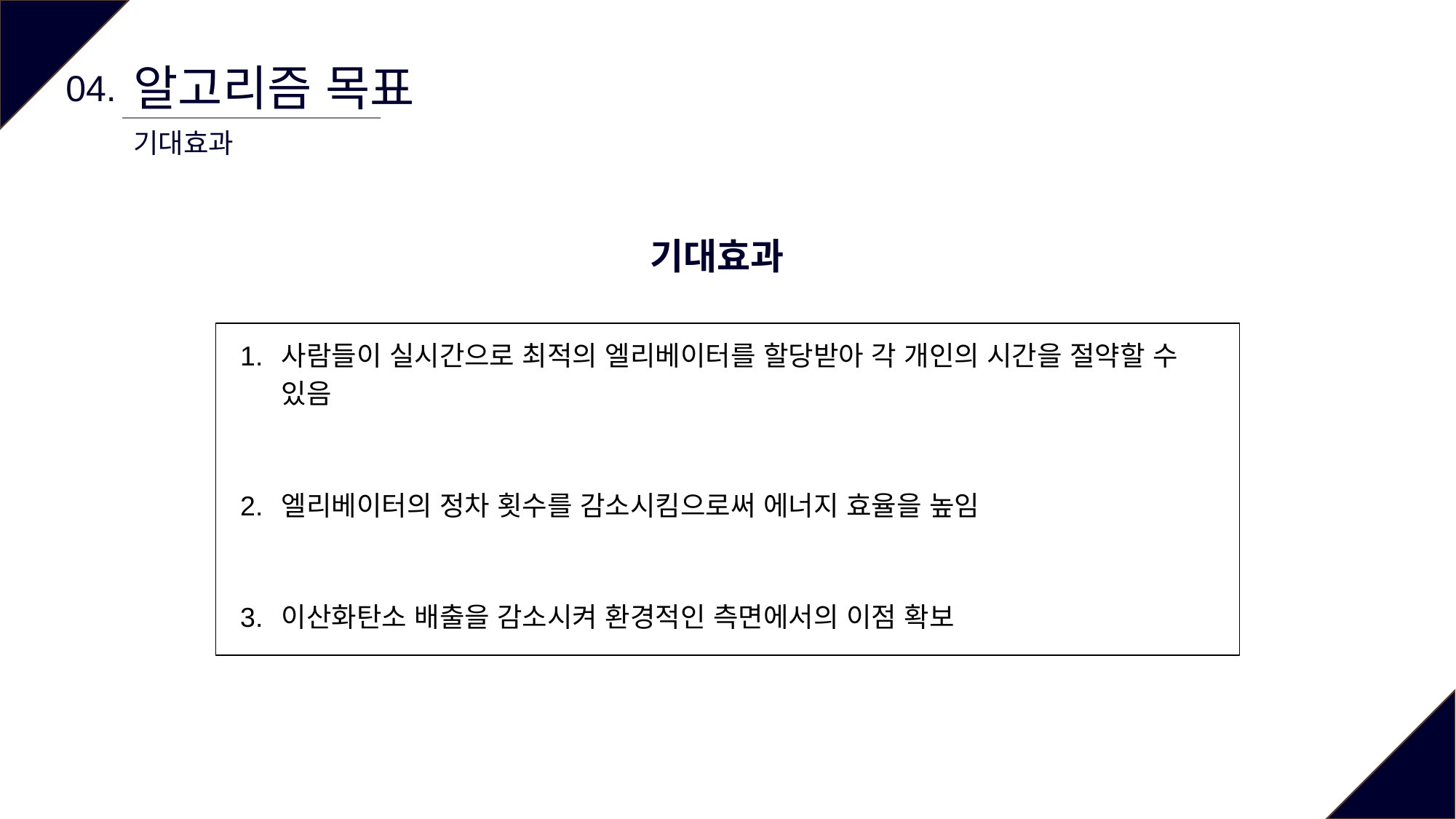

알고리즘 목표
04.

기대효과

기대효과

사람들이 실시간으로 최적의 엘리베이터를 할당받아 각 개인의 시간을 절약할 수 있음

엘리베이터의 정차 횟수를 감소시킴으로써 에너지 효율을 높임

이산화탄소 배출을 감소시켜 환경적인 측면에서의 이점 확보